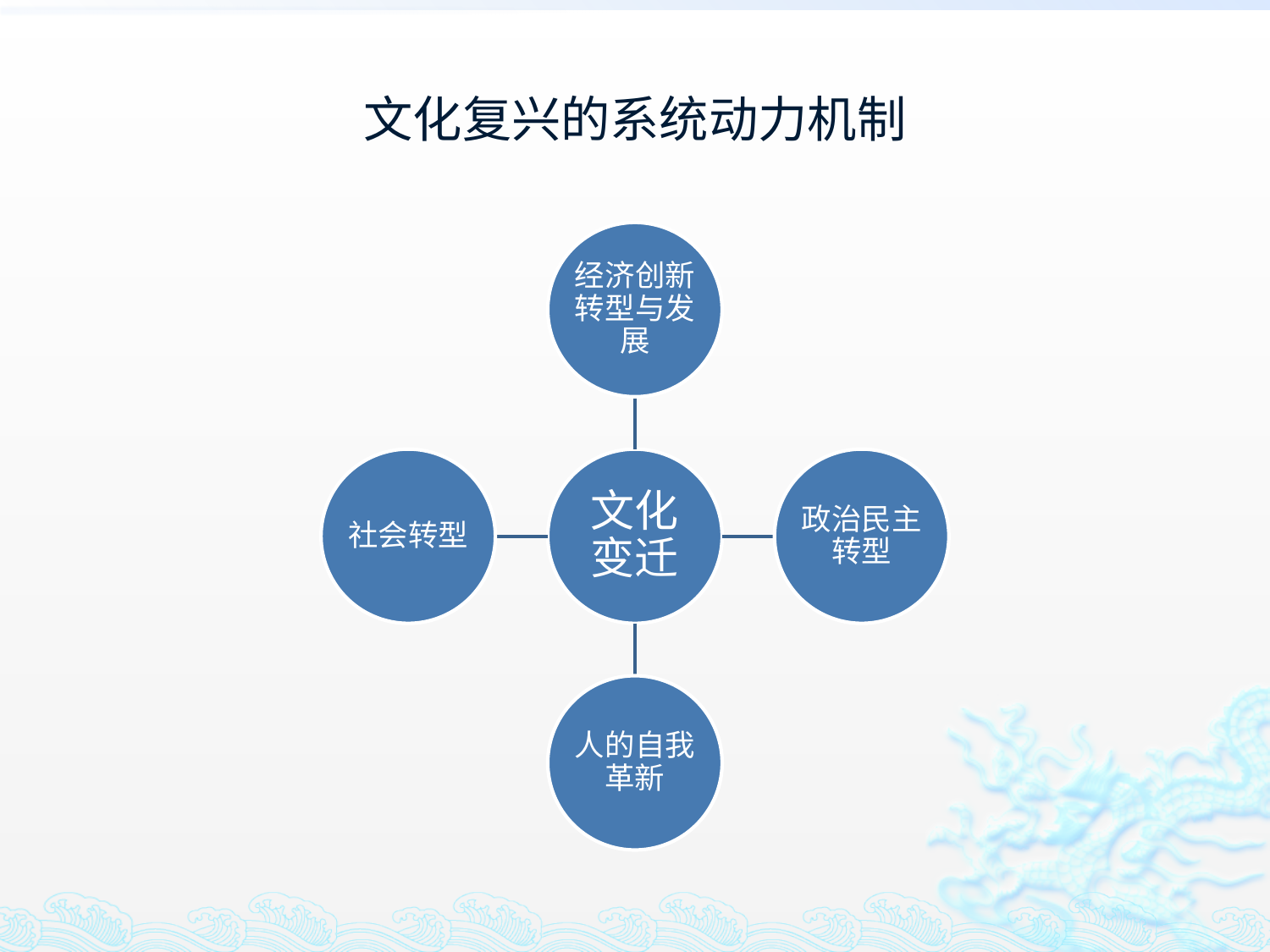

# 文化复兴的系统动力机制
文化变迁

经济创新转型与发展

政治民主转型

人的自我革新

社会转型